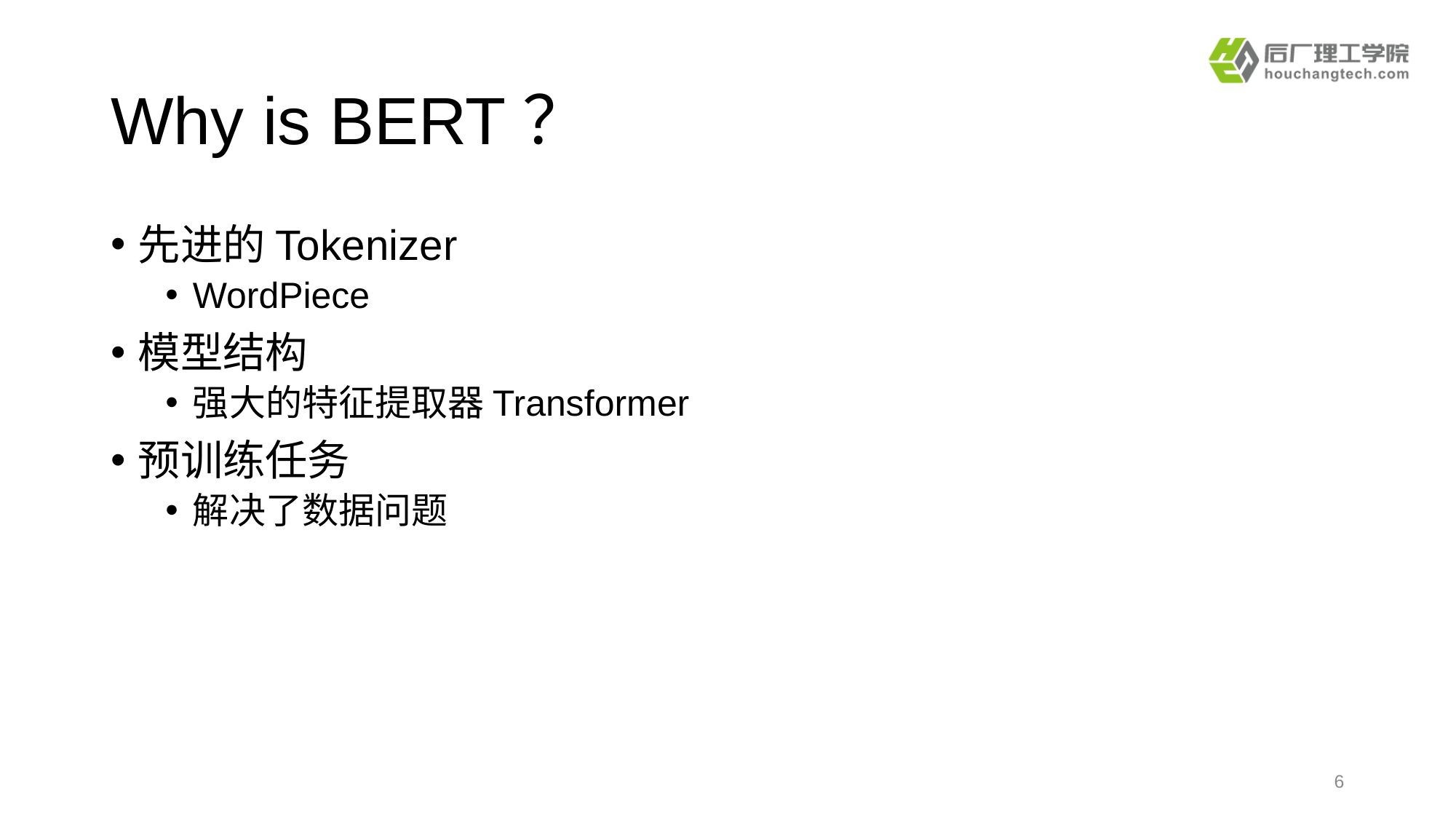

# Why is BERT？
先进的Tokenizer
WordPiece
模型结构
强大的特征提取器Transformer
预训练任务
解决了数据问题
6